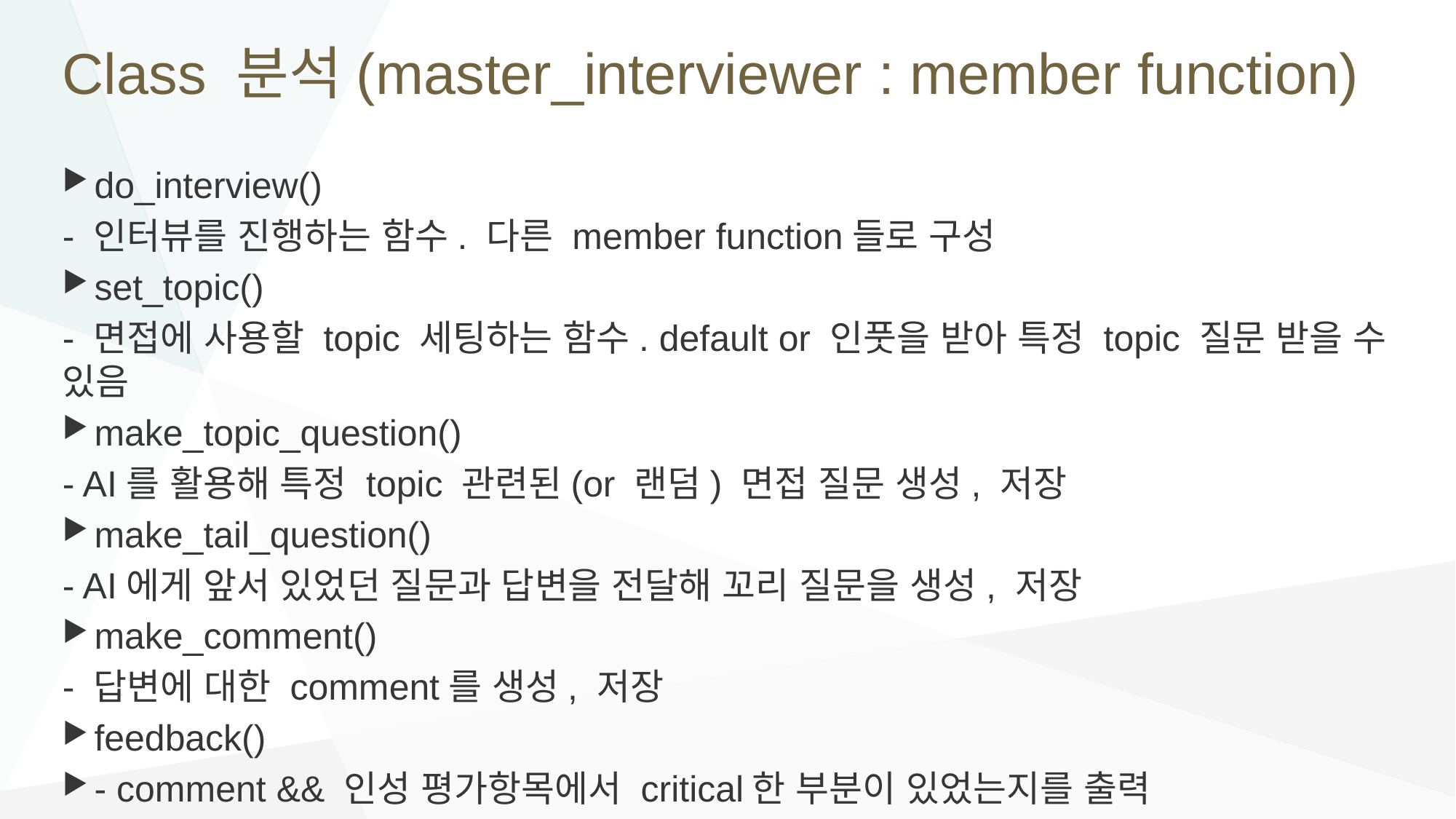

# Class 분석(master_interviewer : member function)
do_interview()
- 인터뷰를 진행하는 함수. 다른 member function들로 구성
set_topic()
- 면접에 사용할 topic 세팅하는 함수. default or 인풋을 받아 특정 topic 질문 받을 수 있음
make_topic_question()
- AI를 활용해 특정 topic 관련된(or 랜덤) 면접 질문 생성, 저장
make_tail_question()
- AI에게 앞서 있었던 질문과 답변을 전달해 꼬리 질문을 생성, 저장
make_comment()
- 답변에 대한 comment를 생성, 저장
feedback()
- comment && 인성 평가항목에서 critical한 부분이 있었는지를 출력